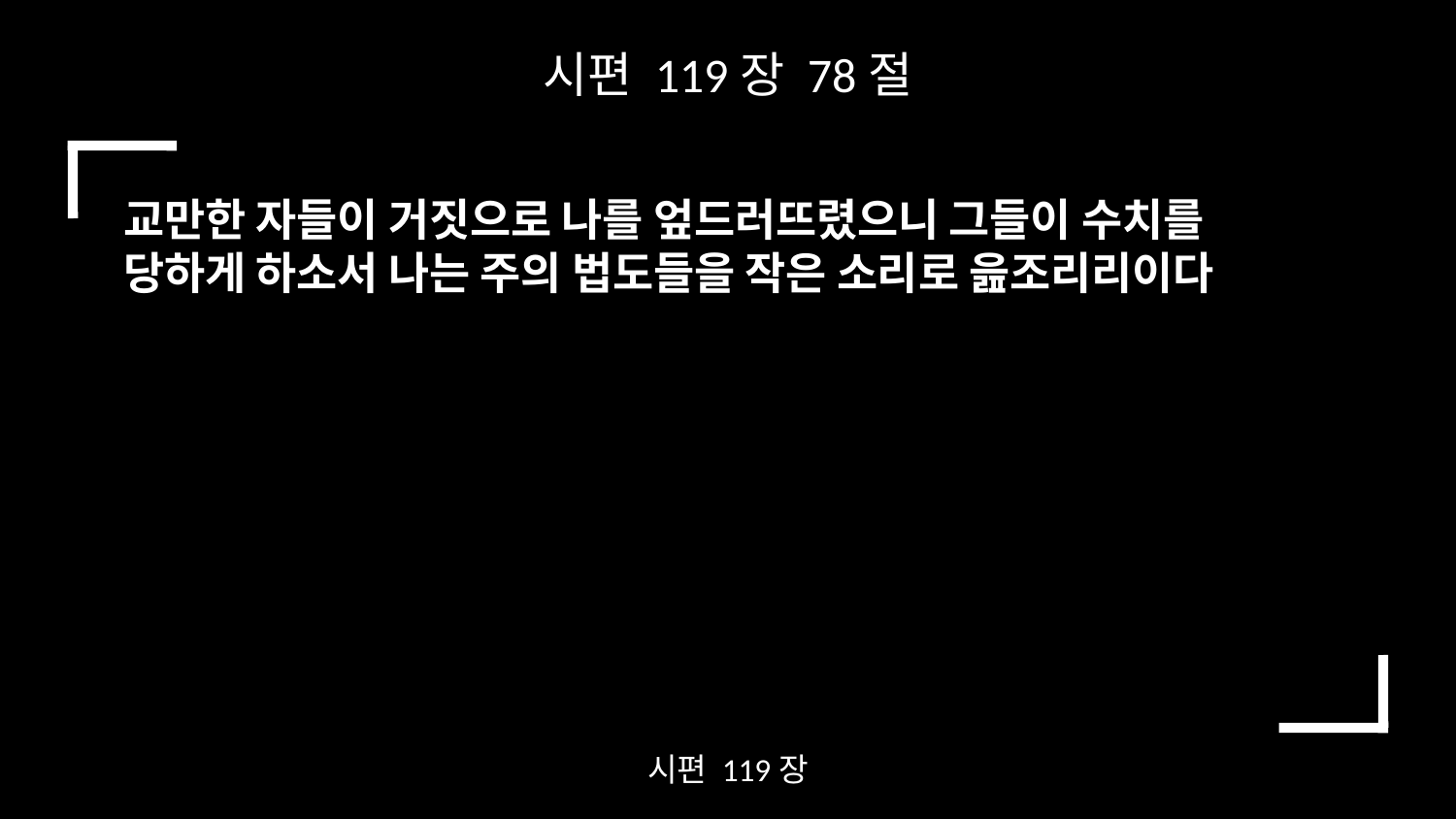

시편 119장 78절

교만한 자들이 거짓으로 나를 엎드러뜨렸으니 그들이 수치를 당하게 하소서 나는 주의 법도들을 작은 소리로 읊조리리이다

시편 119장